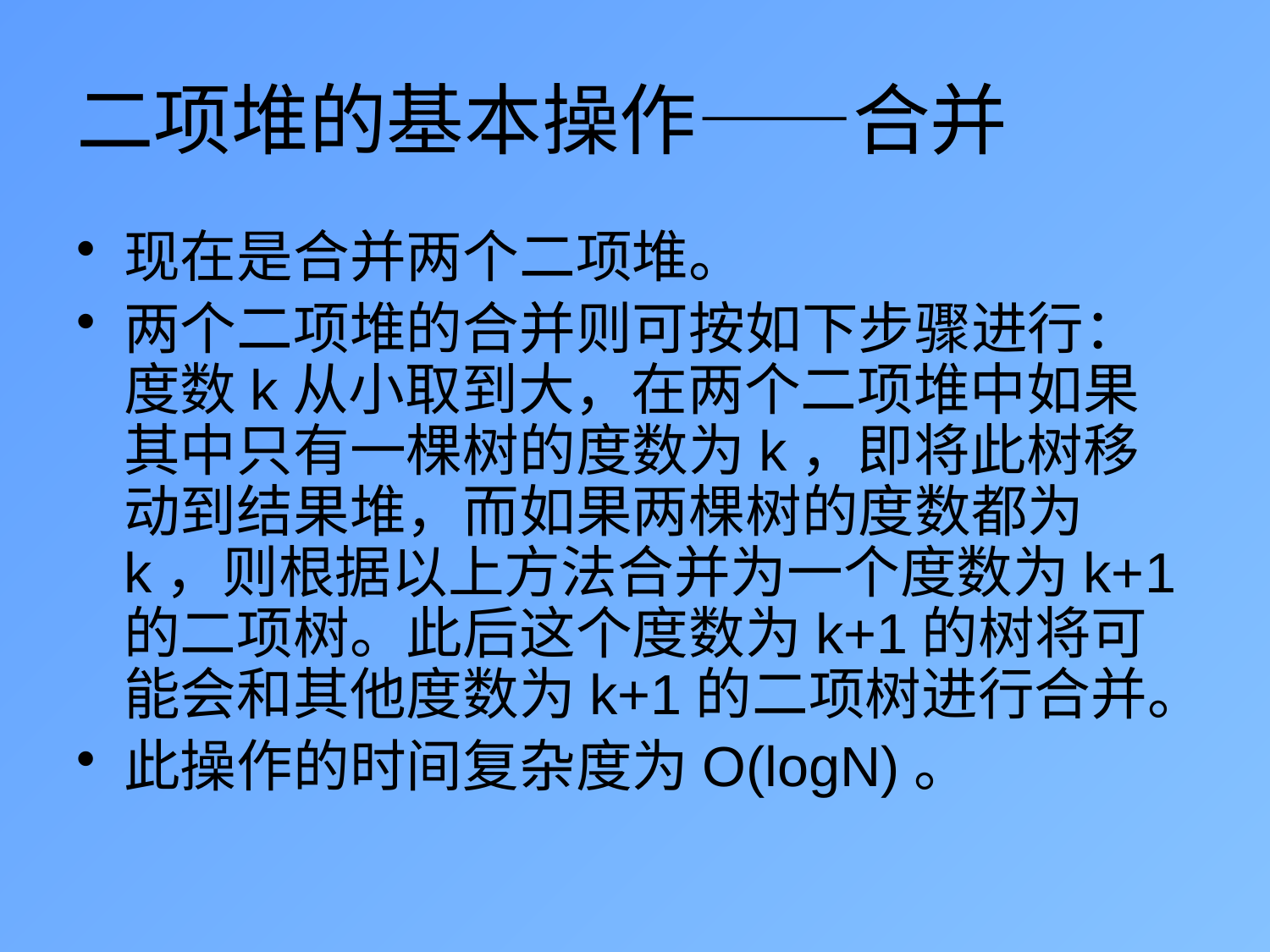

# 二项堆的基本操作——合并
现在是合并两个二项堆。
两个二项堆的合并则可按如下步骤进行：度数k从小取到大，在两个二项堆中如果其中只有一棵树的度数为k，即将此树移动到结果堆，而如果两棵树的度数都为k，则根据以上方法合并为一个度数为k+1的二项树。此后这个度数为k+1的树将可能会和其他度数为k+1的二项树进行合并。
此操作的时间复杂度为O(logN)。